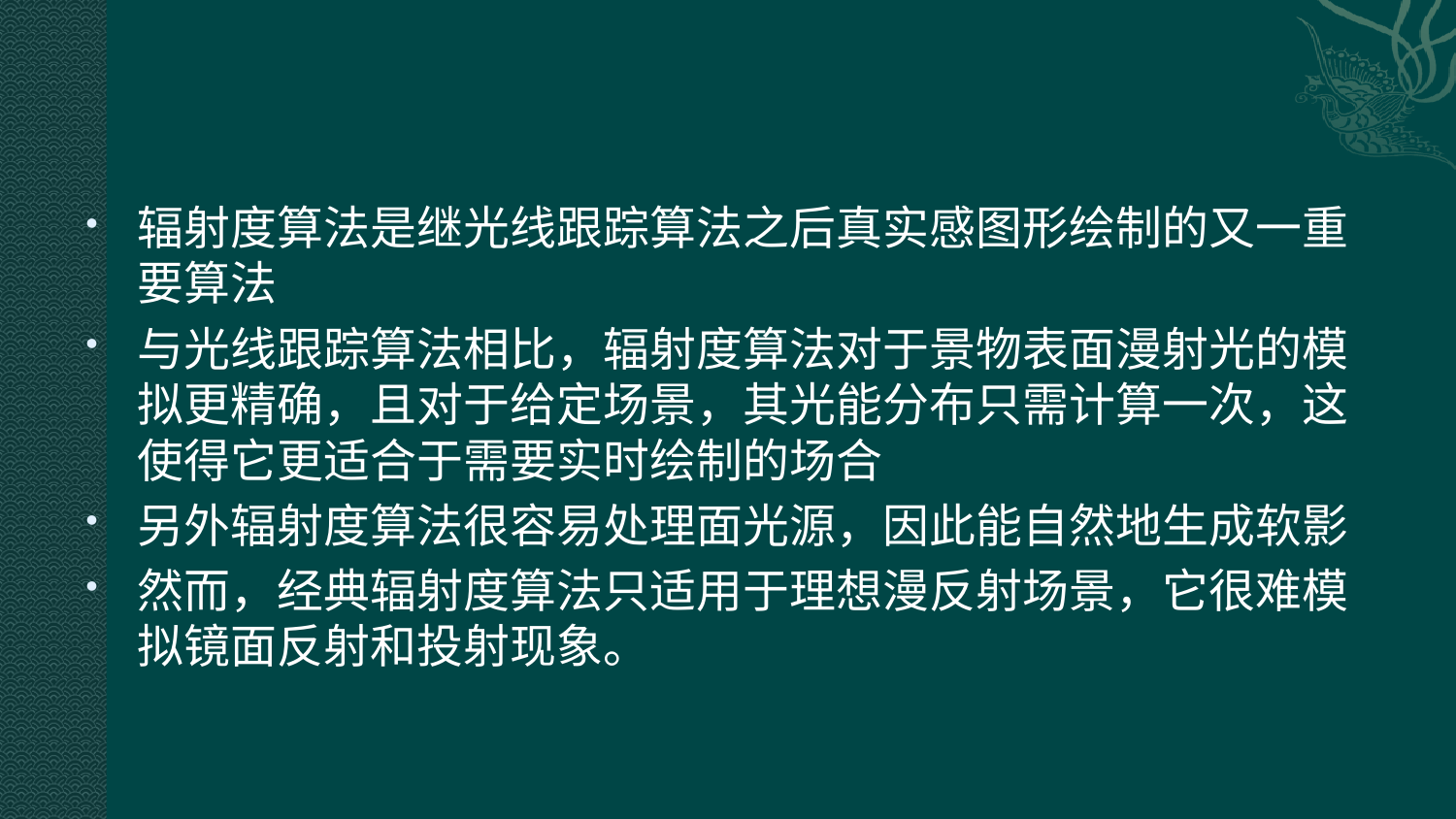

#
辐射度算法是继光线跟踪算法之后真实感图形绘制的又一重要算法
与光线跟踪算法相比，辐射度算法对于景物表面漫射光的模拟更精确，且对于给定场景，其光能分布只需计算一次，这使得它更适合于需要实时绘制的场合
另外辐射度算法很容易处理面光源，因此能自然地生成软影
然而，经典辐射度算法只适用于理想漫反射场景，它很难模拟镜面反射和投射现象。